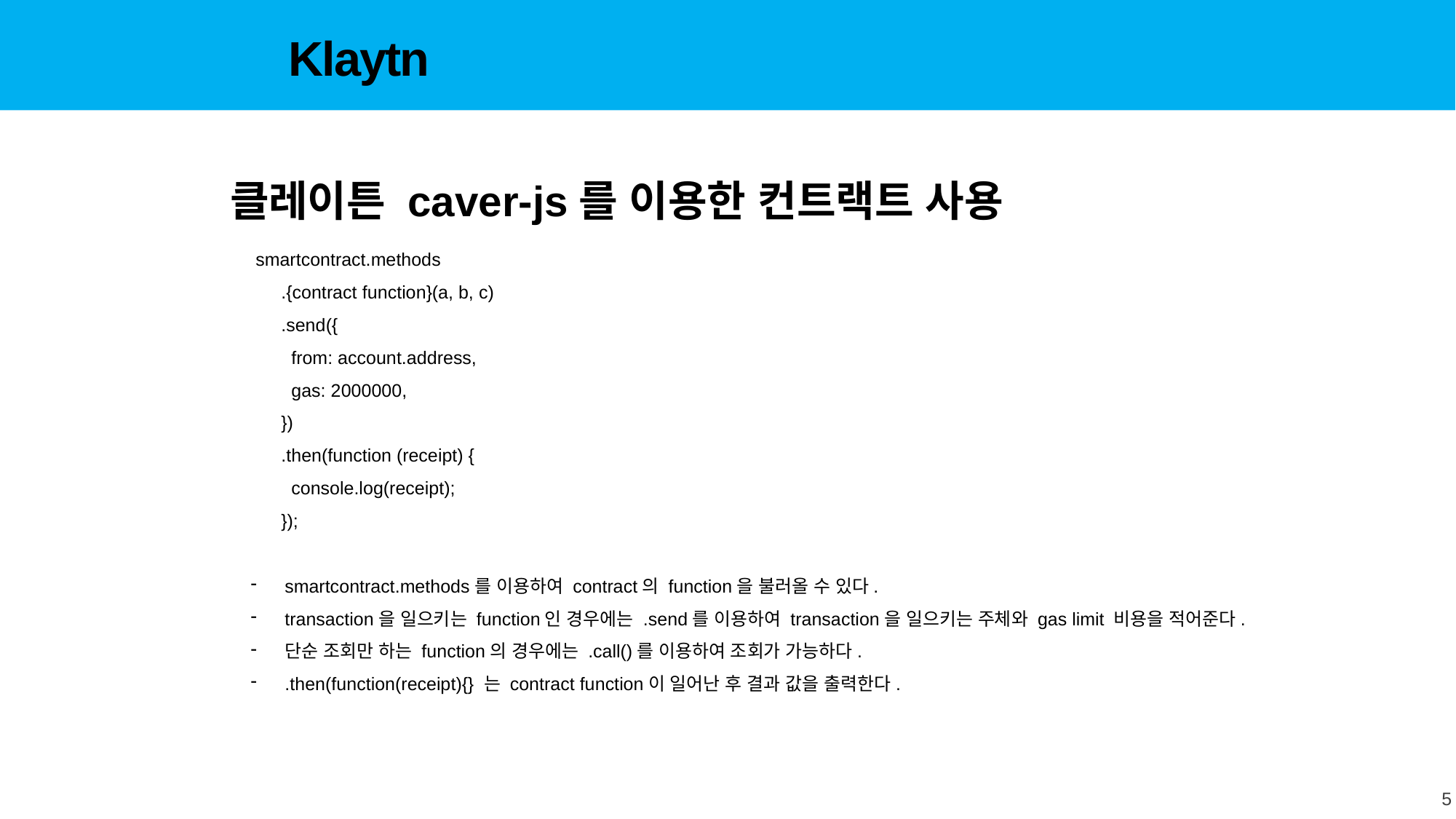

Klaytn
클레이튼 caver-js를 이용한 컨트랙트 사용
 smartcontract.methods
      .{contract function}(a, b, c)
      .send({
        from: account.address,
        gas: 2000000,
      })
      .then(function (receipt) {
        console.log(receipt);
      });

smartcontract.methods를 이용하여 contract의 function을 불러올 수 있다.
transaction을 일으키는 function인 경우에는 .send를 이용하여 transaction을 일으키는 주체와 gas limit 비용을 적어준다.
단순 조회만 하는 function의 경우에는 .call()를 이용하여 조회가 가능하다.
.then(function(receipt){} 는 contract function이 일어난 후 결과 값을 출력한다.